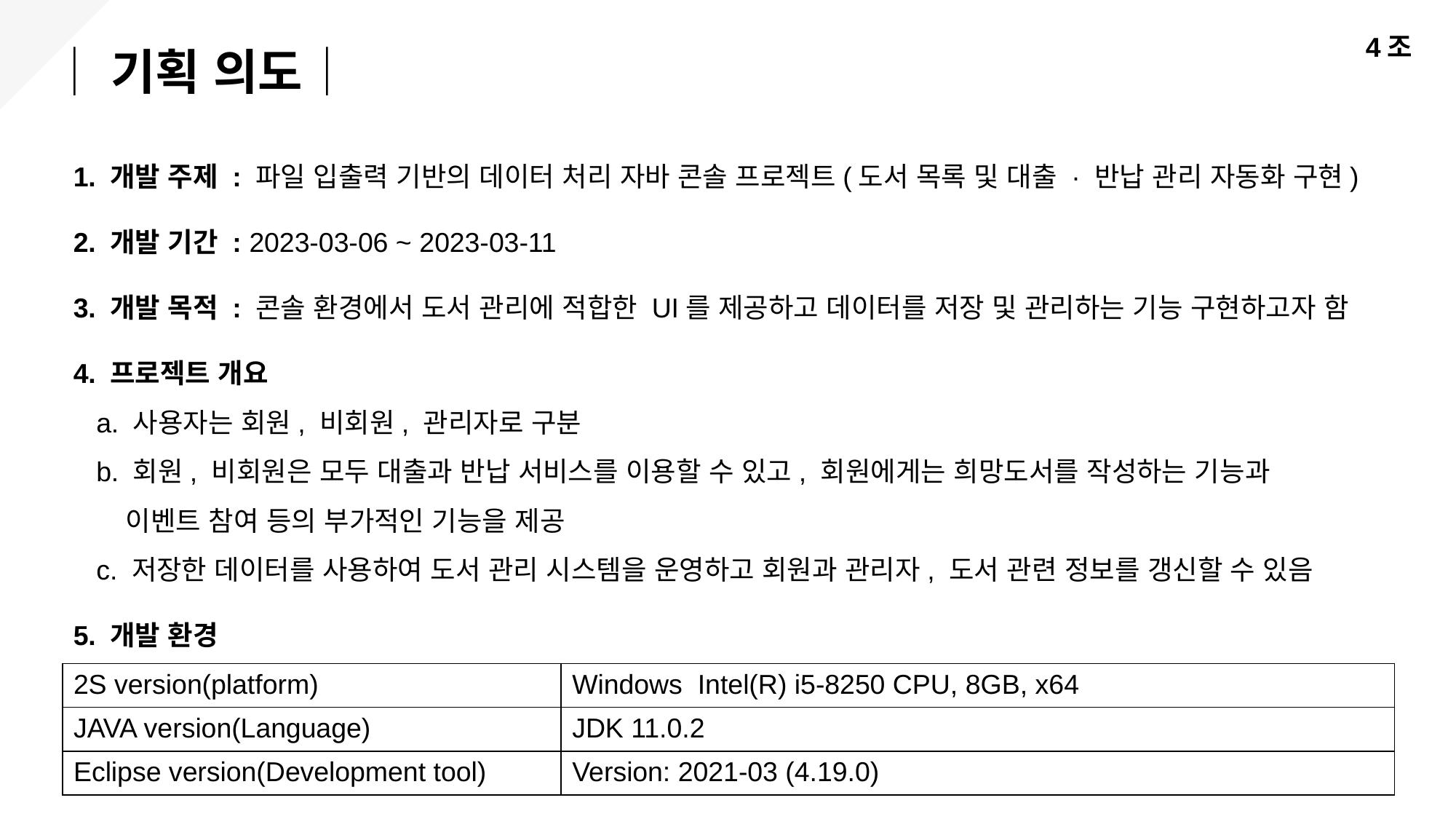

# │기획 의도│
4조
1. 개발 주제 : 파일 입출력 기반의 데이터 처리 자바 콘솔 프로젝트(도서 목록 및 대출 · 반납 관리 자동화 구현)
2. 개발 기간 : 2023-03-06 ~ 2023-03-11
3. 개발 목적 : 콘솔 환경에서 도서 관리에 적합한 UI를 제공하고 데이터를 저장 및 관리하는 기능 구현하고자 함
4. 프로젝트 개요
   a. 사용자는 회원, 비회원, 관리자로 구분
   b. 회원, 비회원은 모두 대출과 반납 서비스를 이용할 수 있고, 회원에게는 희망도서를 작성하는 기능과
      이벤트 참여 등의 부가적인 기능을 제공
   c. 저장한 데이터를 사용하여 도서 관리 시스템을 운영하고 회원과 관리자, 도서 관련 정보를 갱신할 수 있음
5. 개발 환경
| 2S version(platform) | Windows Intel(R) i5-8250 CPU, 8GB, x64 |
| --- | --- |
| JAVA version(Language) | JDK 11.0.2 |
| Eclipse version(Development tool) | Version: 2021-03 (4.19.0) |